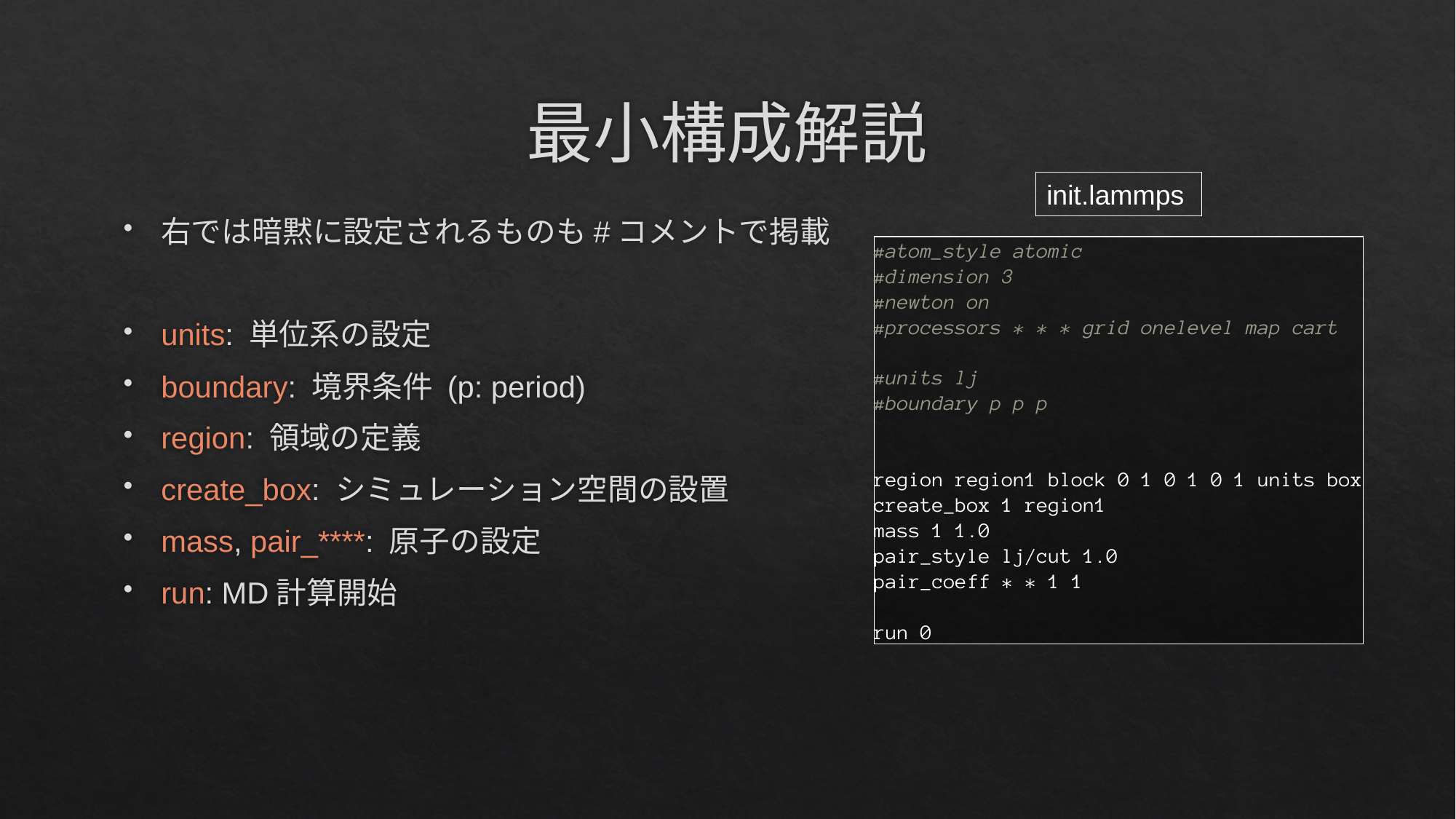

# 最小構成解説
init.lammps
右では暗黙に設定されるものも#コメントで掲載

units: 単位系の設定
boundary: 境界条件 (p: period)
region: 領域の定義
create_box: シミュレーション空間の設置
mass, pair_****: 原子の設定
run: MD計算開始

#atom_style atomic
#dimension 3
#newton on
#processors * * * grid onelevel map cart

#units lj
#boundary p p p

region region1 block 0 1 0 1 0 1 units box
create_box 1 region1
mass 1 1.0
pair_style lj/cut 1.0
pair_coeff * * 1 1

run 0